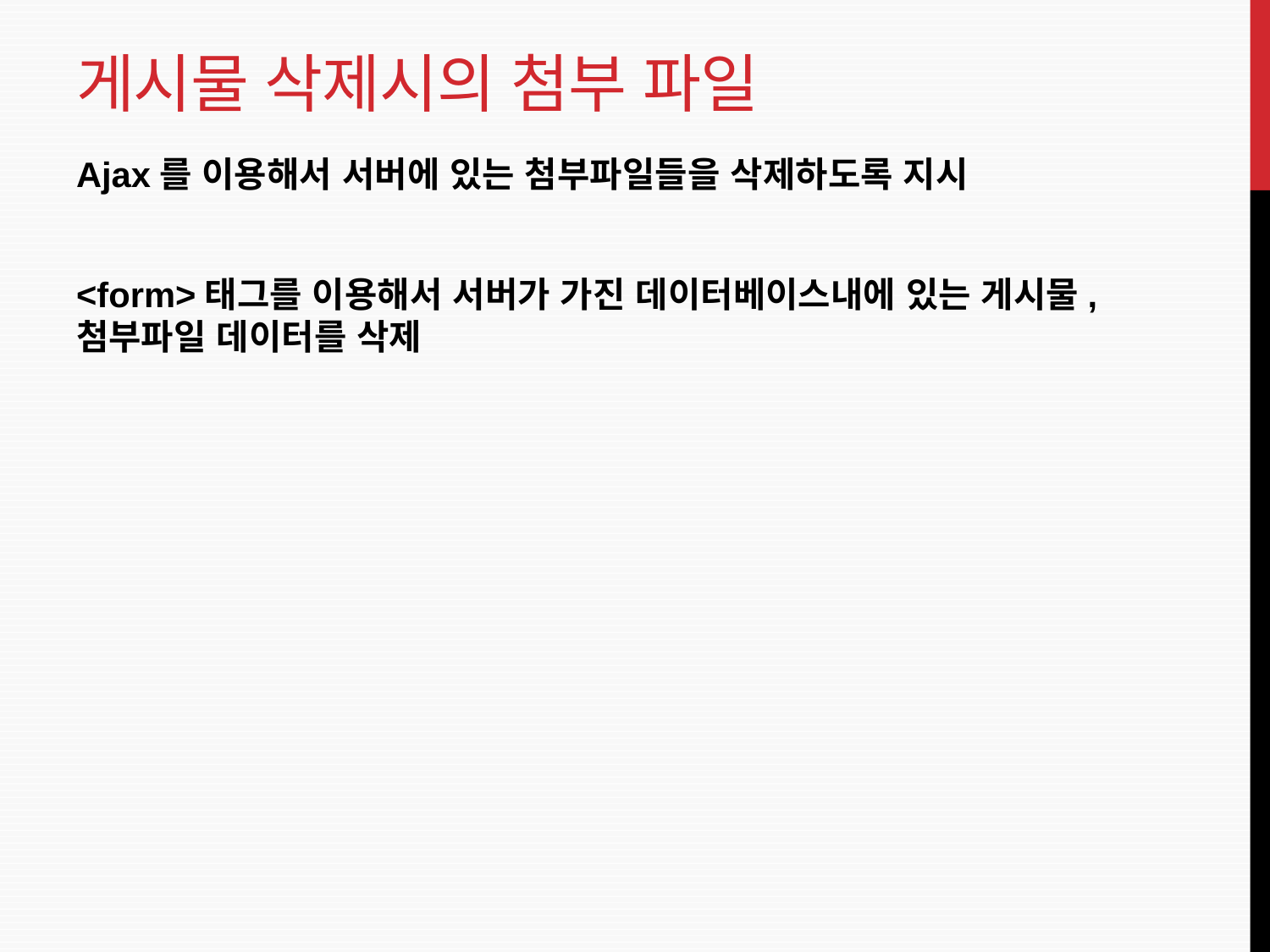

# 게시물 삭제시의 첨부 파일
Ajax를 이용해서 서버에 있는 첨부파일들을 삭제하도록 지시

<form>태그를 이용해서 서버가 가진 데이터베이스내에 있는 게시물, 첨부파일 데이터를 삭제